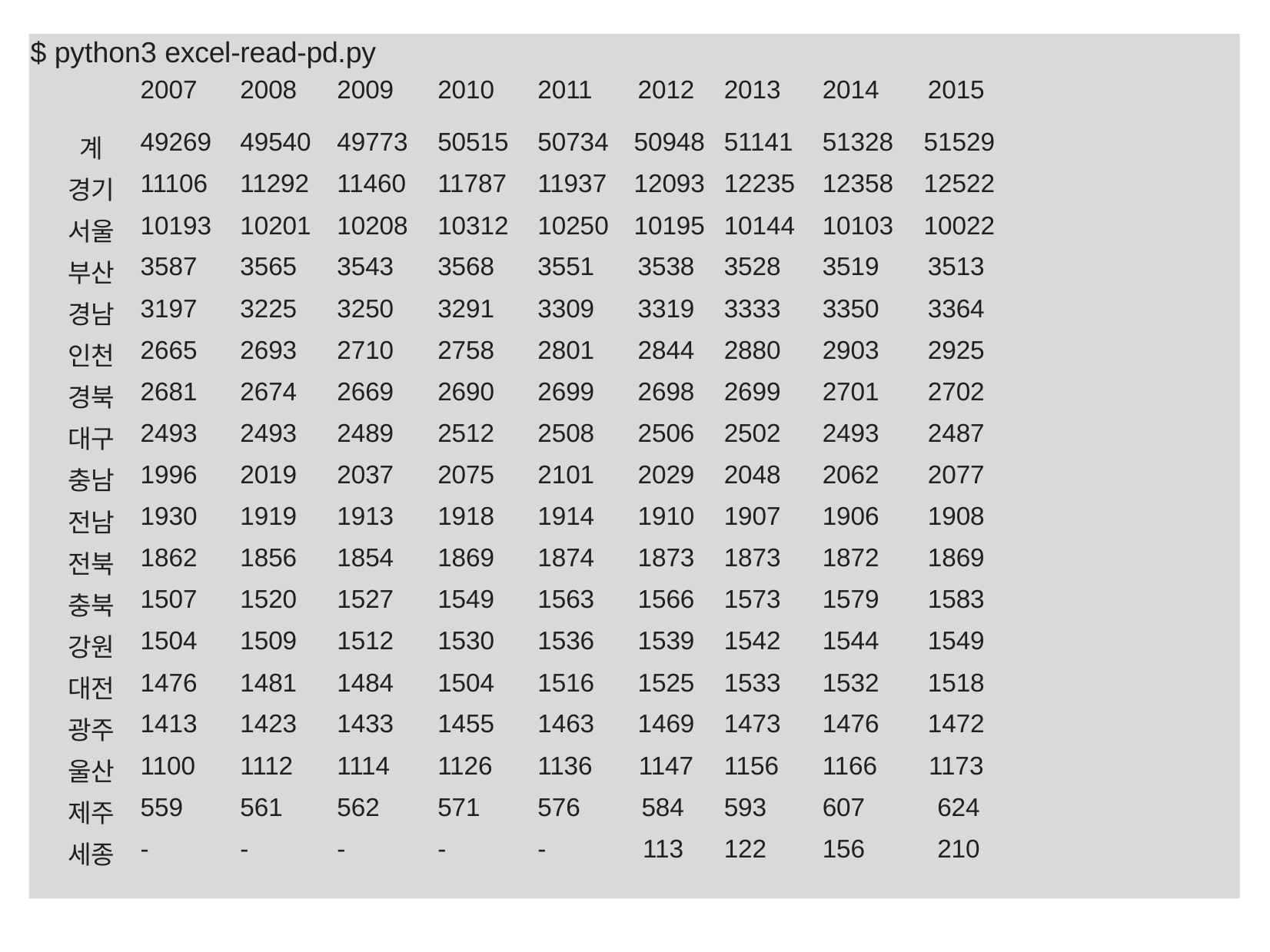

$ python3 excel-read-pd.py

|  | 2007 | 2008 | 2009 | 2010 | 2011 | 2012 | 2013 | 2014 | 2015 |
| --- | --- | --- | --- | --- | --- | --- | --- | --- | --- |
| 계 | 49269 | 49540 | 49773 | 50515 | 50734 | 50948 | 51141 | 51328 | 51529 |
| 경기 | 11106 | 11292 | 11460 | 11787 | 11937 | 12093 | 12235 | 12358 | 12522 |
| 서울 | 10193 | 10201 | 10208 | 10312 | 10250 | 10195 | 10144 | 10103 | 10022 |
| 부산 | 3587 | 3565 | 3543 | 3568 | 3551 | 3538 | 3528 | 3519 | 3513 |
| 경남 | 3197 | 3225 | 3250 | 3291 | 3309 | 3319 | 3333 | 3350 | 3364 |
| 인천 | 2665 | 2693 | 2710 | 2758 | 2801 | 2844 | 2880 | 2903 | 2925 |
| 경북 | 2681 | 2674 | 2669 | 2690 | 2699 | 2698 | 2699 | 2701 | 2702 |
| 대구 | 2493 | 2493 | 2489 | 2512 | 2508 | 2506 | 2502 | 2493 | 2487 |
| 충남 | 1996 | 2019 | 2037 | 2075 | 2101 | 2029 | 2048 | 2062 | 2077 |
| 전남 | 1930 | 1919 | 1913 | 1918 | 1914 | 1910 | 1907 | 1906 | 1908 |
| 전북 | 1862 | 1856 | 1854 | 1869 | 1874 | 1873 | 1873 | 1872 | 1869 |
| 충북 | 1507 | 1520 | 1527 | 1549 | 1563 | 1566 | 1573 | 1579 | 1583 |
| 강원 | 1504 | 1509 | 1512 | 1530 | 1536 | 1539 | 1542 | 1544 | 1549 |
| 대전 | 1476 | 1481 | 1484 | 1504 | 1516 | 1525 | 1533 | 1532 | 1518 |
| 광주 | 1413 | 1423 | 1433 | 1455 | 1463 | 1469 | 1473 | 1476 | 1472 |
| 울산 | 1100 | 1112 | 1114 | 1126 | 1136 | 1147 | 1156 | 1166 | 1173 |
| 제주 | 559 | 561 | 562 | 571 | 576 | 584 | 593 | 607 | 624 |
| 세종 | - | - | - | - | - | 113 | 122 | 156 | 210 |